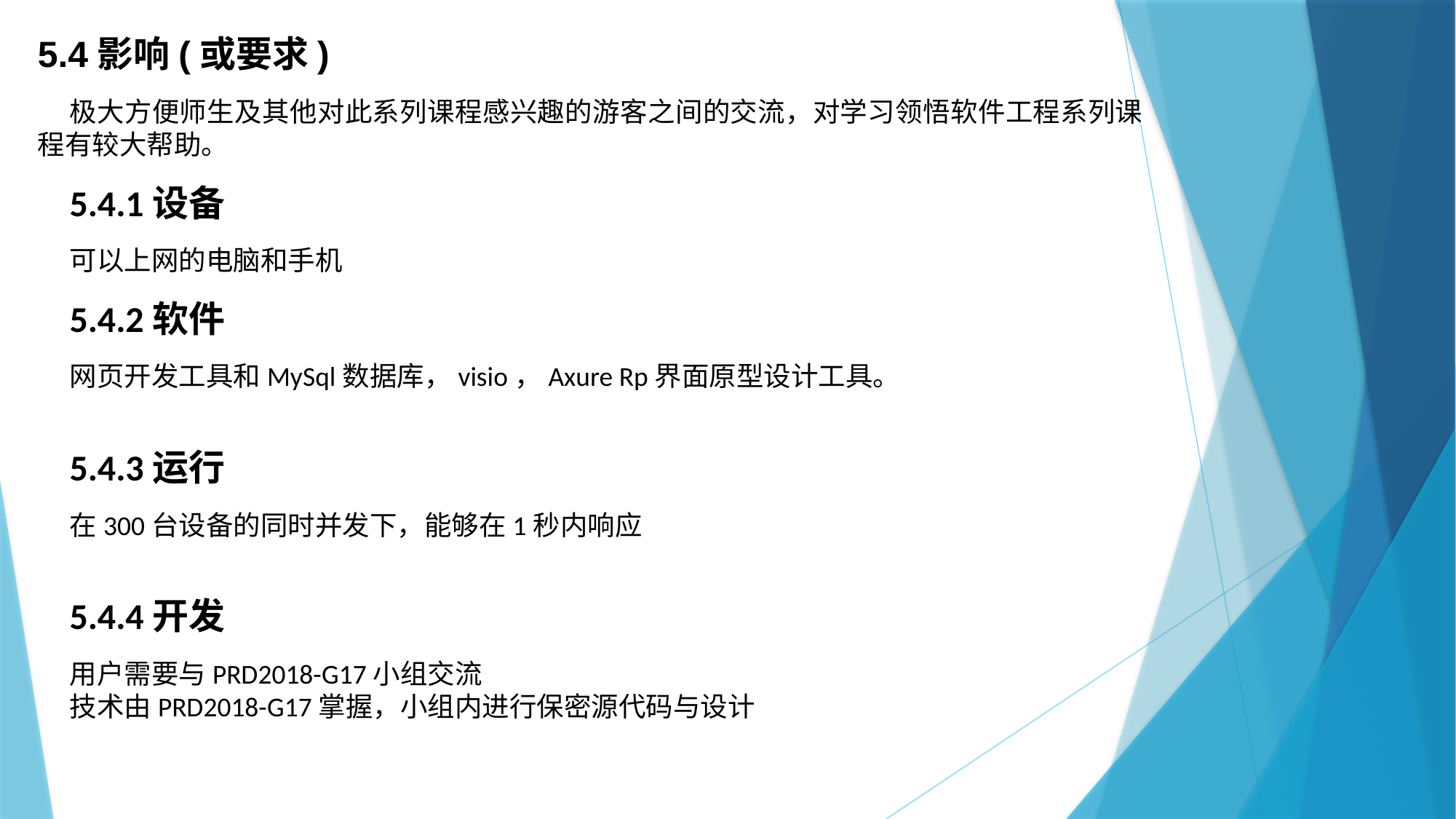

5.4影响(或要求)
极大方便师生及其他对此系列课程感兴趣的游客之间的交流，对学习领悟软件工程系列课程有较大帮助。
5.4.1设备
可以上网的电脑和手机
5.4.2软件
网页开发工具和MySql数据库，visio，Axure Rp界面原型设计工具。

5.4.3运行
在300台设备的同时并发下，能够在1秒内响应

5.4.4开发
用户需要与PRD2018-G17小组交流
技术由PRD2018-G17掌握，小组内进行保密源代码与设计